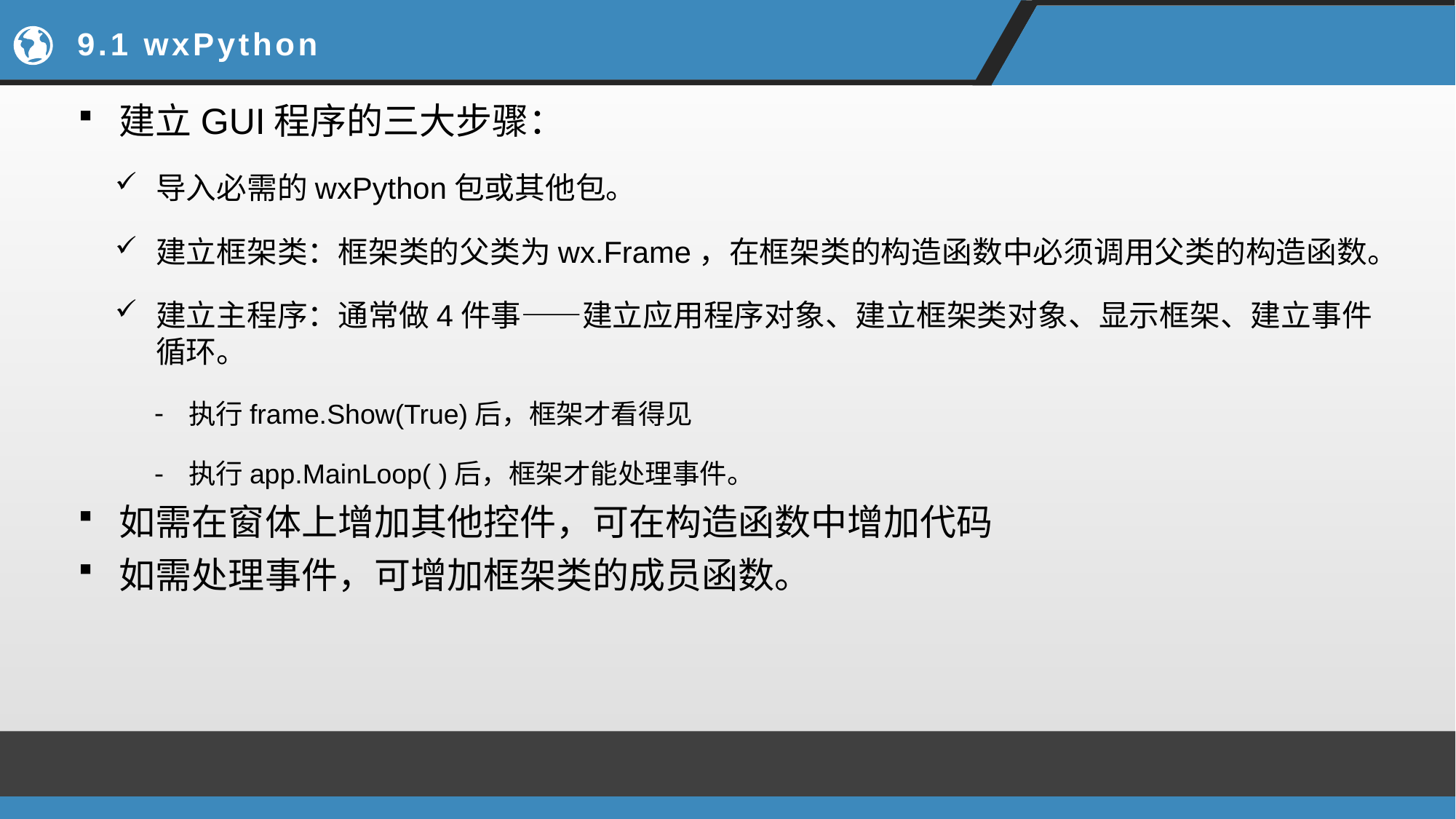

# 9.1 wxPython

建立GUI程序的三大步骤：
导入必需的wxPython包或其他包。
建立框架类：框架类的父类为wx.Frame，在框架类的构造函数中必须调用父类的构造函数。
建立主程序：通常做4件事——建立应用程序对象、建立框架类对象、显示框架、建立事件循环。
执行frame.Show(True)后，框架才看得见
执行app.MainLoop( )后，框架才能处理事件。
如需在窗体上增加其他控件，可在构造函数中增加代码
如需处理事件，可增加框架类的成员函数。